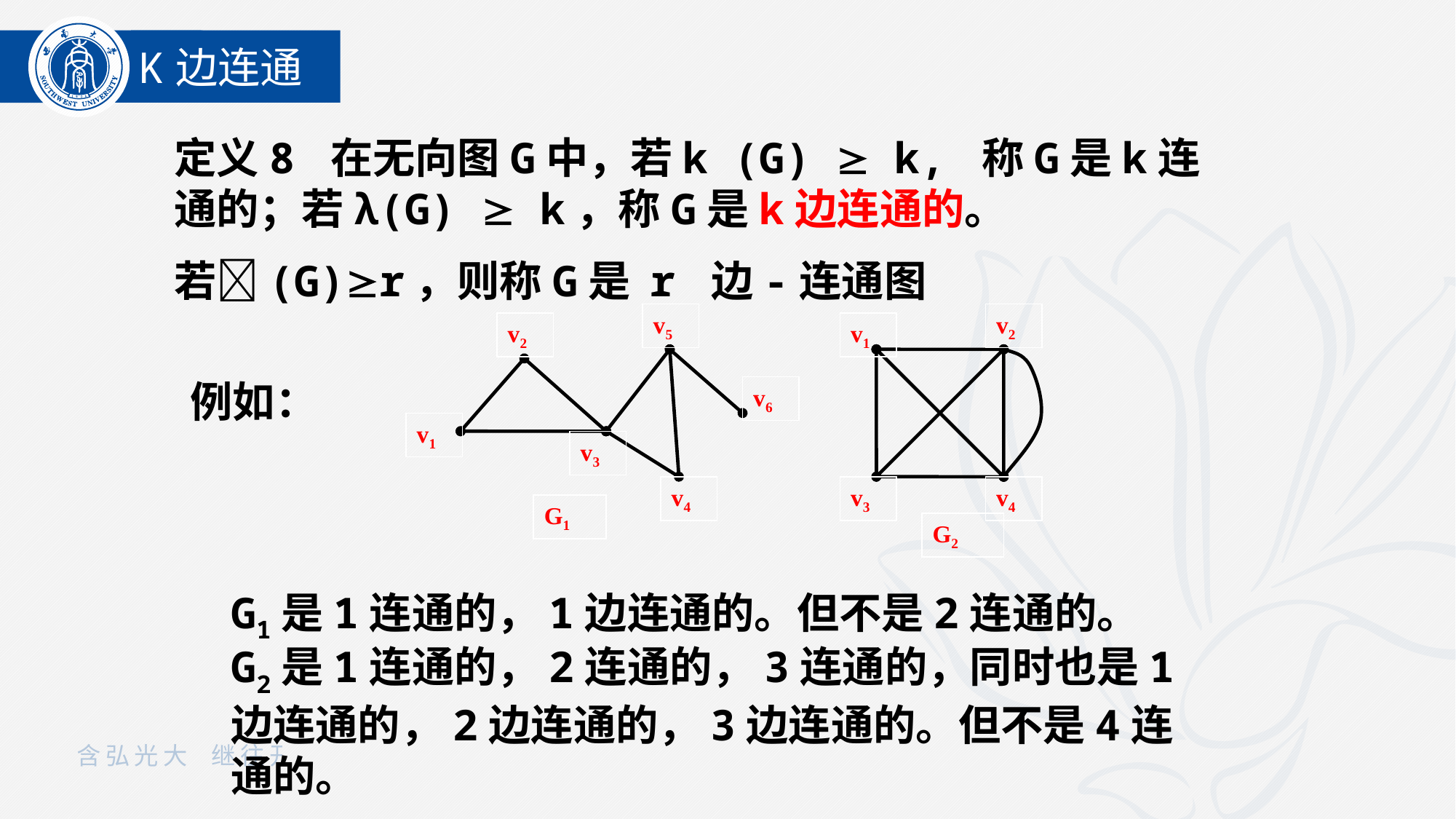

K边连通
定义8 在无向图G中，若k (G) ≥ k, 称G是k连通的；若λ(G) ≥ k，称G是k边连通的。
若λ(G)≥r，则称G是 r 边-连通图
v5
v2

v6
v1

v3

v4
G1
v2
v1

v3

v4
G2
    例如：
G1是1连通的，1边连通的。但不是2连通的。
G2是1连通的，2连通的，3连通的，同时也是1边连通的，2边连通的，3边连通的。但不是4连通的。